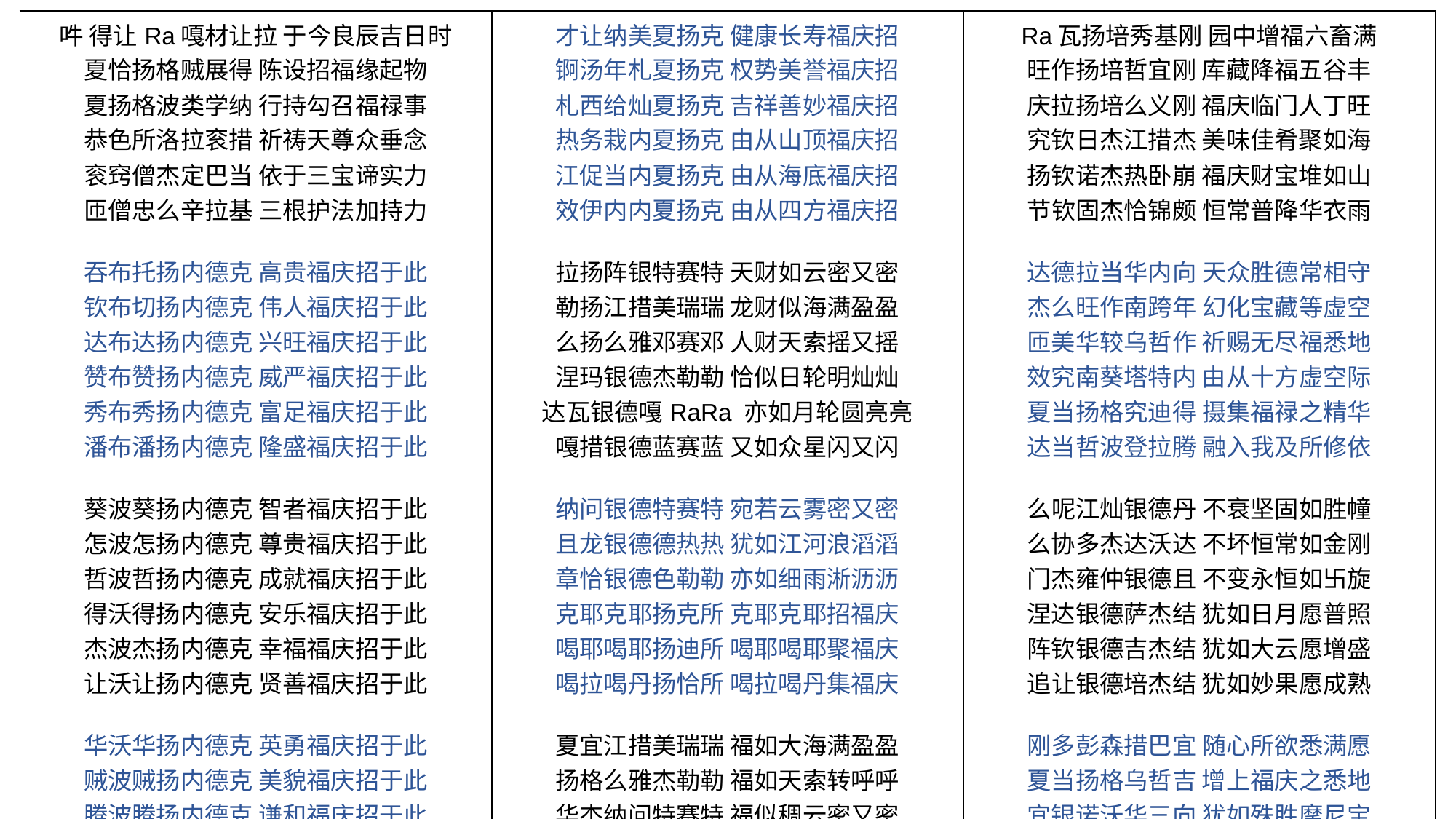

| 吽 得让Ra嘎材让拉 于今良辰吉日时 夏恰扬格贼展得 陈设招福缘起物 夏扬格波类学纳 行持勾召福禄事 恭色所洛拉衮措 祈祷天尊众垂念 衮窍僧杰定巴当 依于三宝谛实力 匝僧忠么辛拉基 三根护法加持力 吞布托扬内德克 高贵福庆招于此 钦布切扬内德克 伟人福庆招于此 达布达扬内德克 兴旺福庆招于此 赞布赞扬内德克 威严福庆招于此 秀布秀扬内德克 富足福庆招于此 潘布潘扬内德克 隆盛福庆招于此 葵波葵扬内德克 智者福庆招于此 怎波怎扬内德克 尊贵福庆招于此 哲波哲扬内德克 成就福庆招于此 得沃得扬内德克 安乐福庆招于此 杰波杰扬内德克 幸福福庆招于此 让沃让扬内德克 贤善福庆招于此 华沃华扬内德克 英勇福庆招于此 贼波贼扬内德克 美貌福庆招于此 腾波腾扬内德克 谦和福庆招于此 效类南嘉夏扬克 尊胜诸方福庆招 三敦哲波夏扬克 心想事成福庆招 多各培沃夏扬克 所欲增上福庆招 | 才让纳美夏扬克 健康长寿福庆招 锕汤年札夏扬克 权势美誉福庆招 札西给灿夏扬克 吉祥善妙福庆招 热务栽内夏扬克 由从山顶福庆招 江促当内夏扬克 由从海底福庆招 效伊内内夏扬克 由从四方福庆招 拉扬阵银特赛特 天财如云密又密 勒扬江措美瑞瑞 龙财似海满盈盈 么扬么雅邓赛邓 人财天索摇又摇 涅玛银德杰勒勒 恰似日轮明灿灿 达瓦银德嘎RaRa 亦如月轮圆亮亮 嘎措银德蓝赛蓝 又如众星闪又闪 纳问银德特赛特 宛若云雾密又密 且龙银德德热热 犹如江河浪滔滔 章恰银德色勒勒 亦如细雨淅沥沥 克耶克耶扬克所 克耶克耶招福庆 喝耶喝耶扬迪所 喝耶喝耶聚福庆 喝拉喝丹扬恰所 喝拉喝丹集福庆 夏宜江措美瑞瑞 福如大海满盈盈 扬格么雅杰勒勒 福如天索转呼呼 华杰纳问特赛特 福似稠云密又密 夏德热拉玛诸拉 此福切莫逃山间 扬德果拉玛年协 此福勿泻于门外 华德沿德玛耶结 此福切莫散他方 | Ra瓦扬培秀基刚 园中增福六畜满 旺作扬培哲宜刚 库藏降福五谷丰 庆拉扬培么义刚 福庆临门人丁旺 究钦日杰江措杰 美味佳肴聚如海 扬钦诺杰热卧崩 福庆财宝堆如山 节钦固杰恰锦颇 恒常普降华衣雨 达德拉当华内向 天众胜德常相守 杰么旺作南跨年 幻化宝藏等虚空 匝美华较乌哲作 祈赐无尽福悉地 效究南葵塔特内 由从十方虚空际 夏当扬格究迪得 摄集福禄之精华 达当哲波登拉腾 融入我及所修依 么呢江灿银德丹 不衰坚固如胜幢 么协多杰达沃达 不坏恒常如金刚 门杰雍仲银德且 不变永恒如卐旋 涅达银德萨杰结 犹如日月愿普照 阵钦银德吉杰结 犹如大云愿增盛 追让银德培杰结 犹如妙果愿成熟 刚多彭森措巴宜 随心所欲悉满愿 夏当扬格乌哲吉 增上福庆之悉地 宜银诺沃华三向 犹如殊胜摩尼宝 得杰翁巴让波银 如意树及宝瓶藏 结三楞基哲巴宜 一切意愿任运成 札西得拉当德作 吉祥如意今速赐 |
| --- | --- | --- |